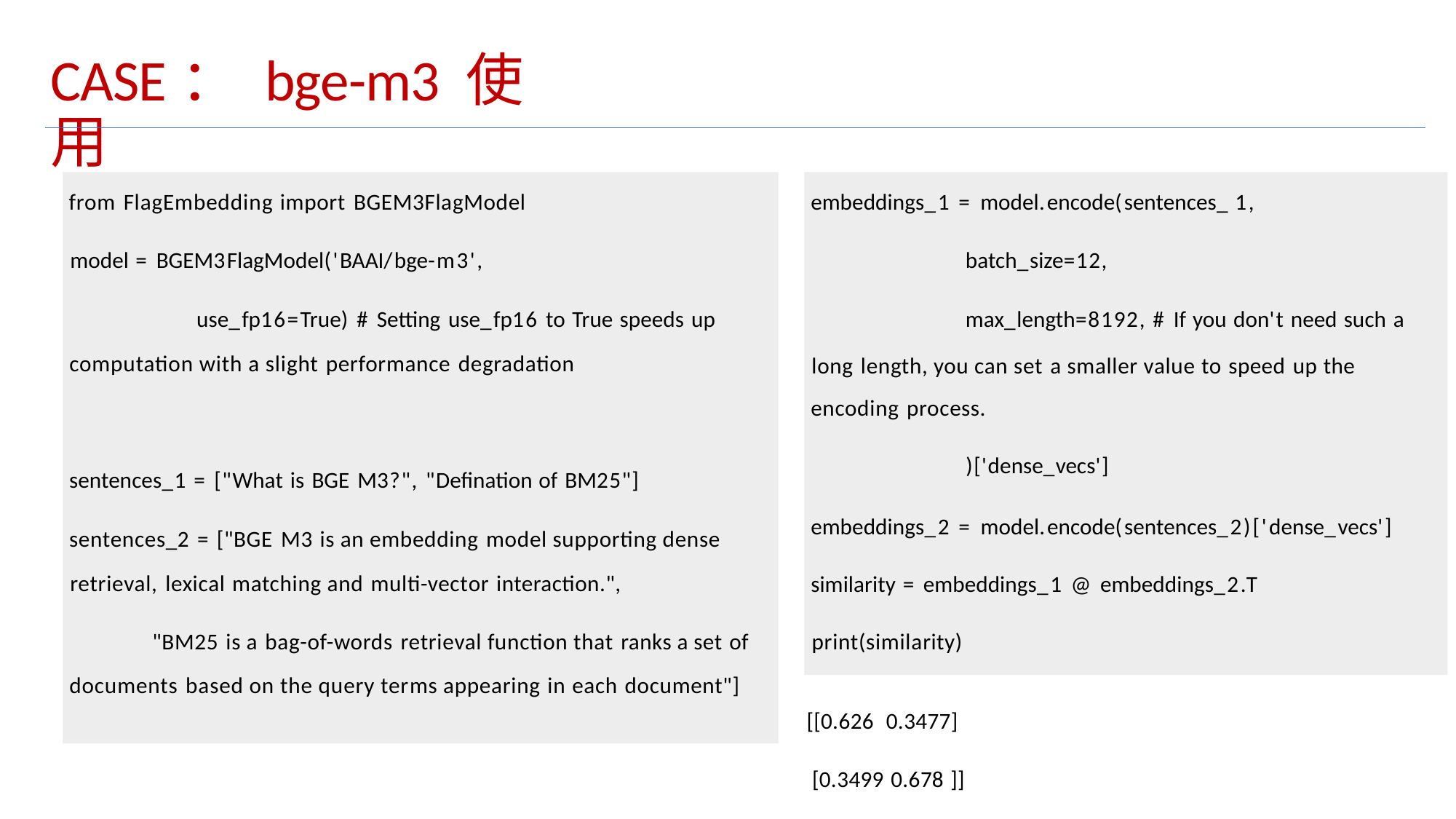

CASE： bge-m3 使用

from FlagEmbedding import BGEM3FlagModel

model = BGEM3FlagModel('BAAI/bge-m3',

use_fp16=True) # Setting use_fp16 to True speeds up
computation with a slight performance degradation

sentences_1 = ["What is BGE M3?", "Defination of BM25"]

sentences_2 = ["BGE M3 is an embedding model supporting dense
retrieval, lexical matching and multi-vector interaction.",

"BM25 is a bag-of-words retrieval function that ranks a set of
documents based on the query terms appearing in each document"]

embeddings_1 = model.encode(sentences_ 1,

batch_size=12,

max_length=8192, # If you don't need such a
long length, you can set a smaller value to speed up the                   encoding process.

)['dense_vecs']
embeddings_2 = model.encode(sentences_2)['dense_vecs']           similarity = embeddings_1 @ embeddings_2.T

print(similarity)

[[0.626  0.3477]

[0.3499 0.678 ]]